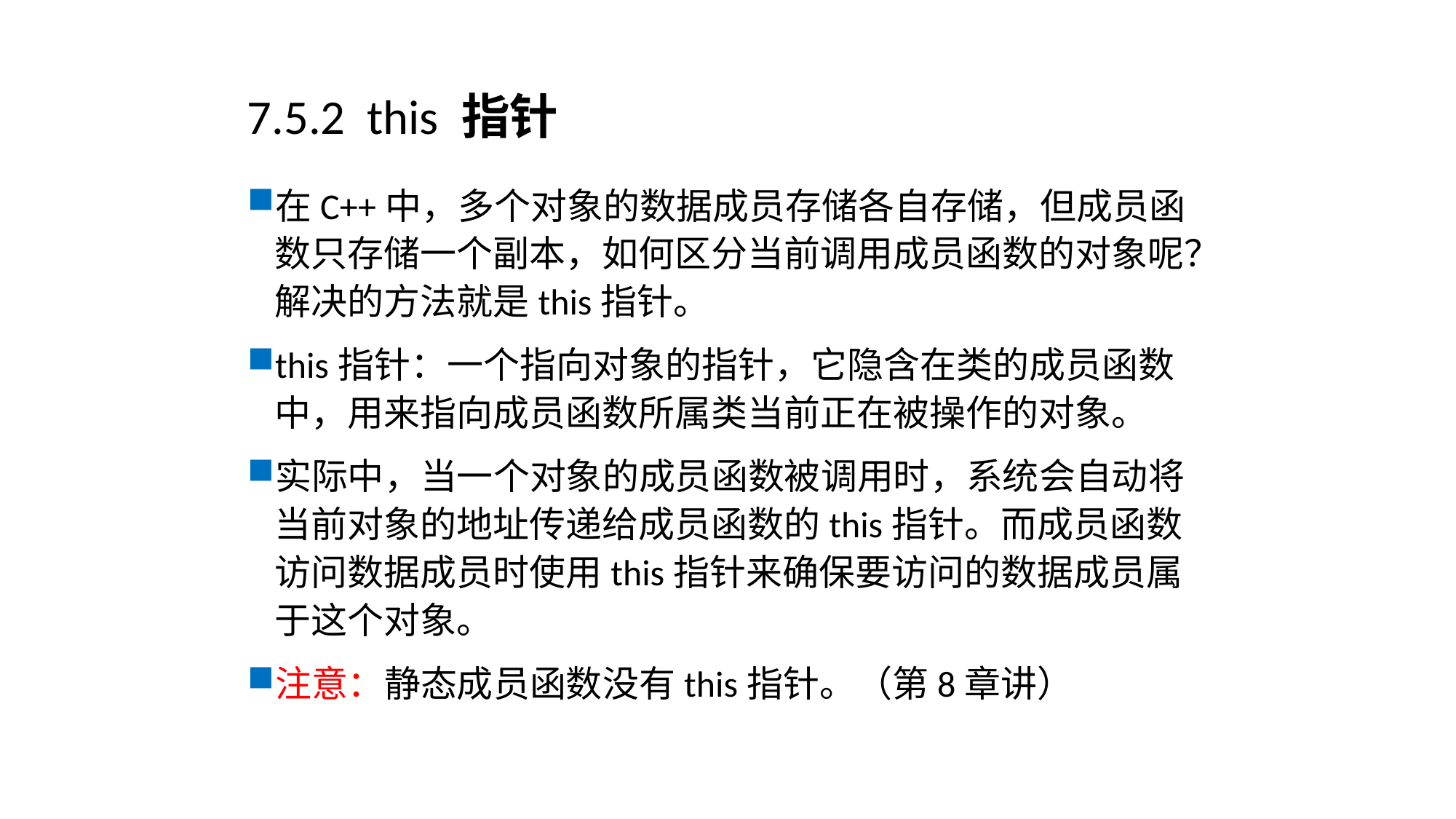

# 7.5.2  this 指针
在C++中，多个对象的数据成员存储各自存储，但成员函数只存储一个副本，如何区分当前调用成员函数的对象呢？解决的方法就是this指针。
this指针：一个指向对象的指针，它隐含在类的成员函数中，用来指向成员函数所属类当前正在被操作的对象。
实际中，当一个对象的成员函数被调用时，系统会自动将当前对象的地址传递给成员函数的this指针。而成员函数访问数据成员时使用this指针来确保要访问的数据成员属于这个对象。
注意：静态成员函数没有this指针。（第8章讲）